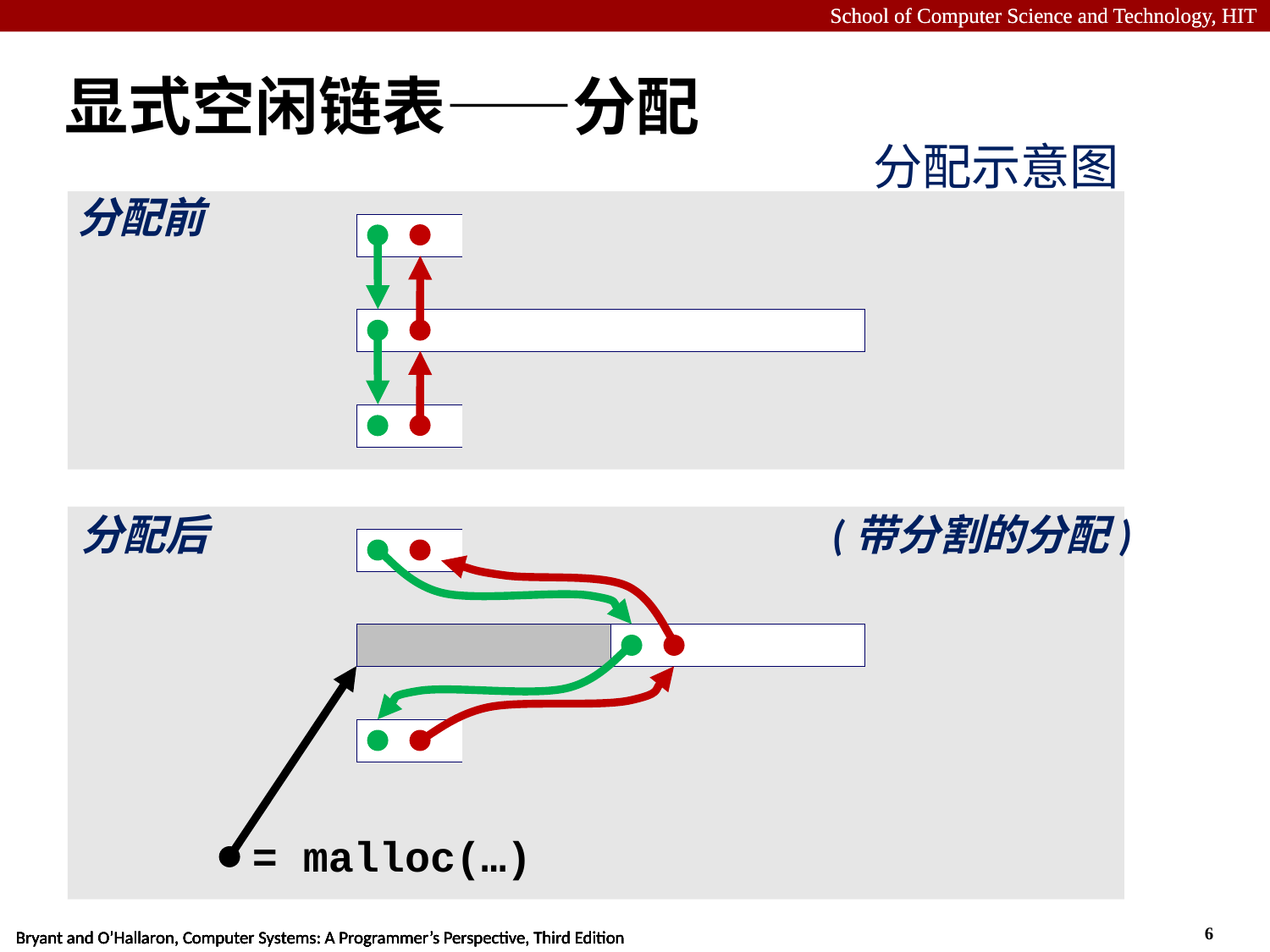

# 显式空闲链表——分配
分配示意图

分配前

分配后
(带分割的分配)

= malloc(…)